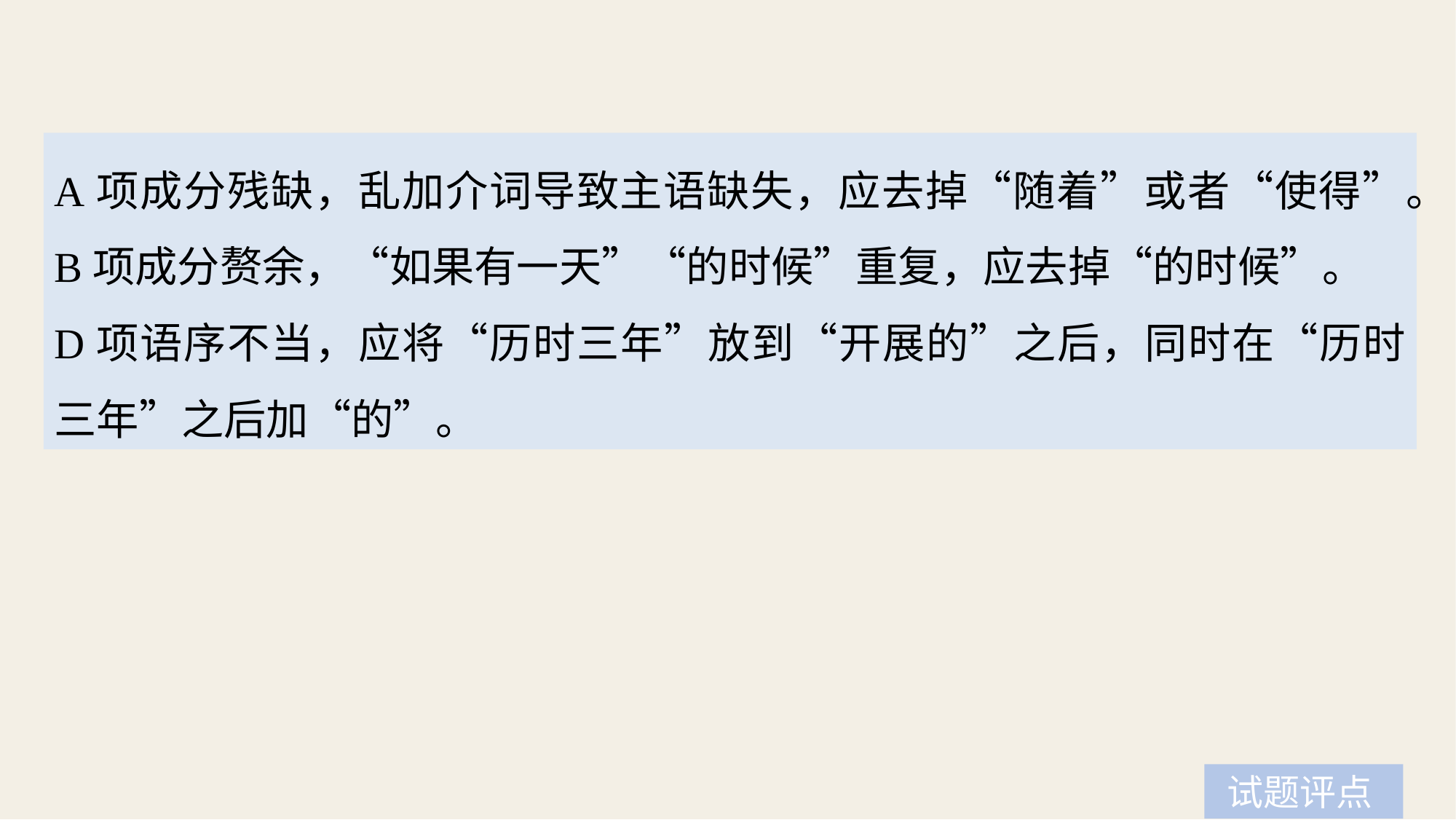

A项成分残缺，乱加介词导致主语缺失，应去掉“随着”或者“使得”。
B项成分赘余，“如果有一天”“的时候”重复，应去掉“的时候”。
D项语序不当，应将“历时三年”放到“开展的”之后，同时在“历时三年”之后加“的”。
试题评点